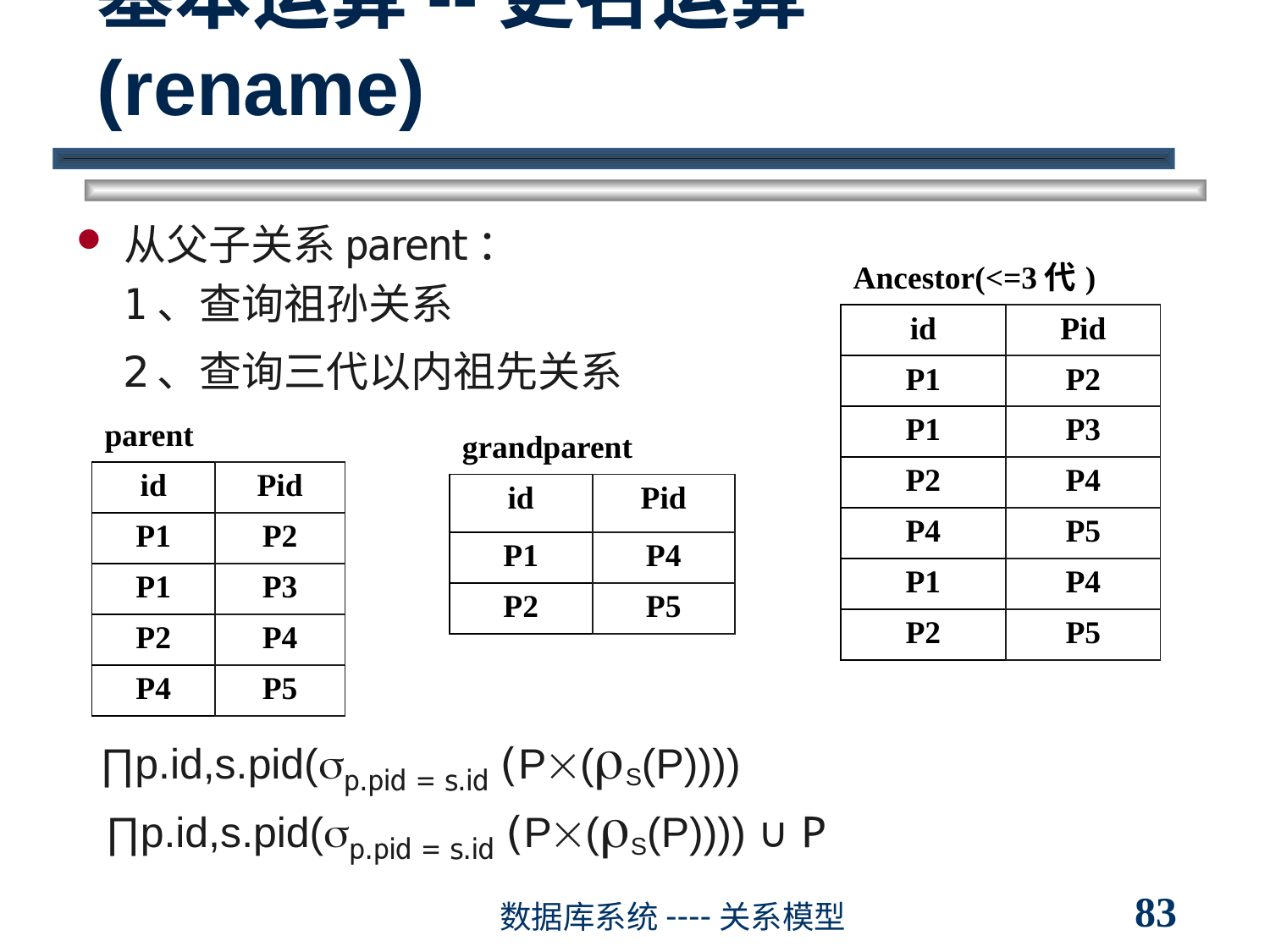

# 基本运算--更名运算(rename)
从父子关系parent：
	1、查询祖孙关系
	2、查询三代以内祖先关系
| Ancestor(<=3代) |  |
| --- | --- |
| id | Pid |
| P1 | P2 |
| P1 | P3 |
| P2 | P4 |
| P4 | P5 |
| P1 | P4 |
| P2 | P5 |
| parent |  |
| --- | --- |
| id | Pid |
| P1 | P2 |
| P1 | P3 |
| P2 | P4 |
| P4 | P5 |
| grandparent |  |
| --- | --- |
| id | Pid |
| P1 | P4 |
| P2 | P5 |
∏p.id,s.pid(σp.pid = s.id (P×(ρS(P))))
∏p.id,s.pid(σp.pid = s.id (P×(ρS(P)))) ∪ P
83
数据库系统----关系模型